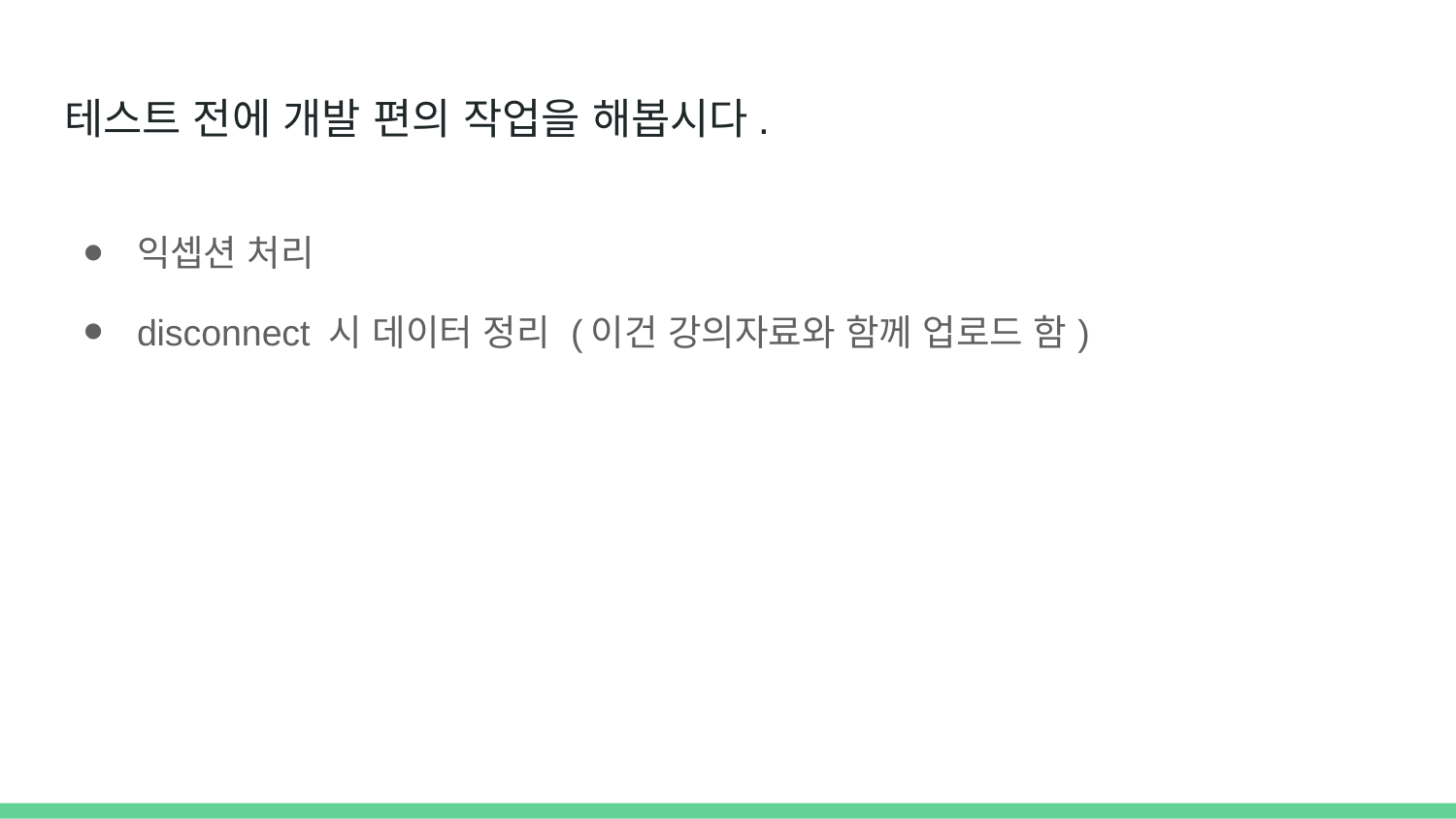

# 테스트 전에 개발 편의 작업을 해봅시다.
익셉션 처리
disconnect 시 데이터 정리 (이건 강의자료와 함께 업로드 함)